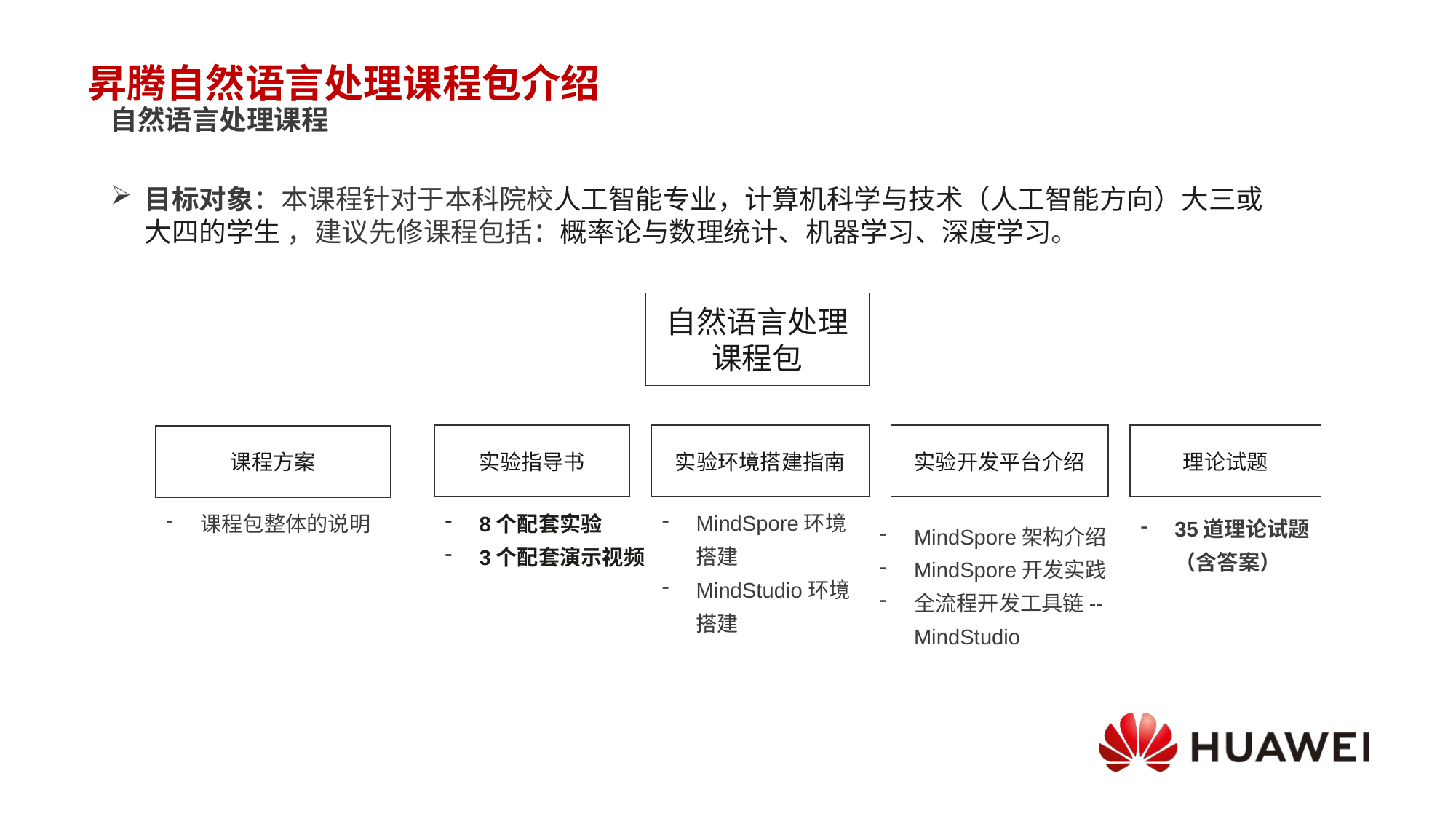

# 昇腾自然语言处理课程包介绍
自然语言处理课程
目标对象：本课程针对于本科院校人工智能专业，计算机科学与技术（人工智能方向）大三或大四的学生 ，建议先修课程包括：概率论与数理统计、机器学习、深度学习。
自然语言处理
课程包
实验指导书
实验环境搭建指南
实验开发平台介绍
课程方案
MindSpore环境搭建
MindStudio环境搭建
课程包整体的说明
8个配套实验
3个配套演示视频
MindSpore架构介绍
MindSpore开发实践
全流程开发工具链--MindStudio
理论试题
35道理论试题（含答案）